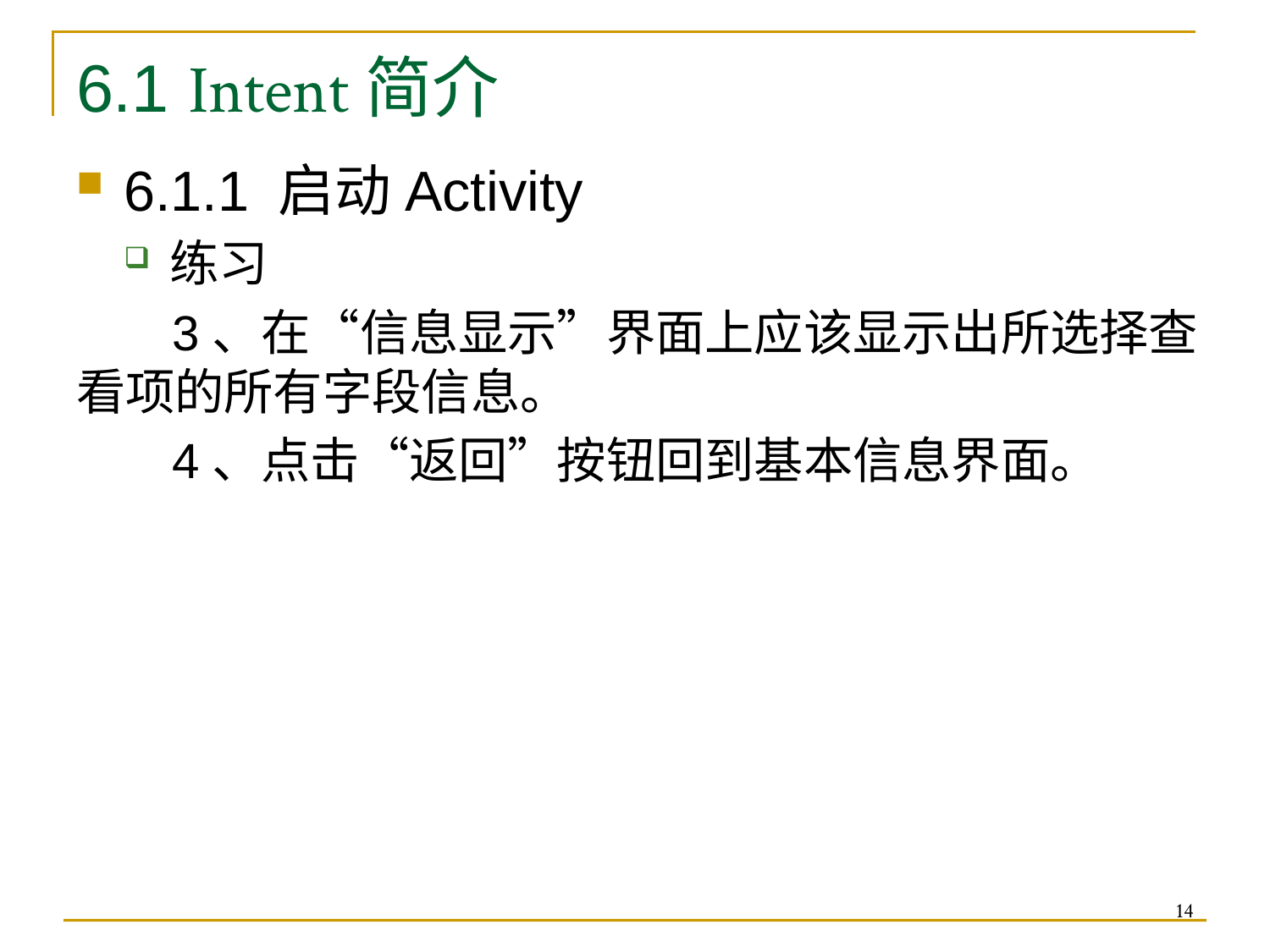

# 6.1 Intent简介
6.1.1 启动Activity
练习
       3、在“信息显示”界面上应该显示出所选择查看项的所有字段信息。
       4、点击“返回”按钮回到基本信息界面。
14